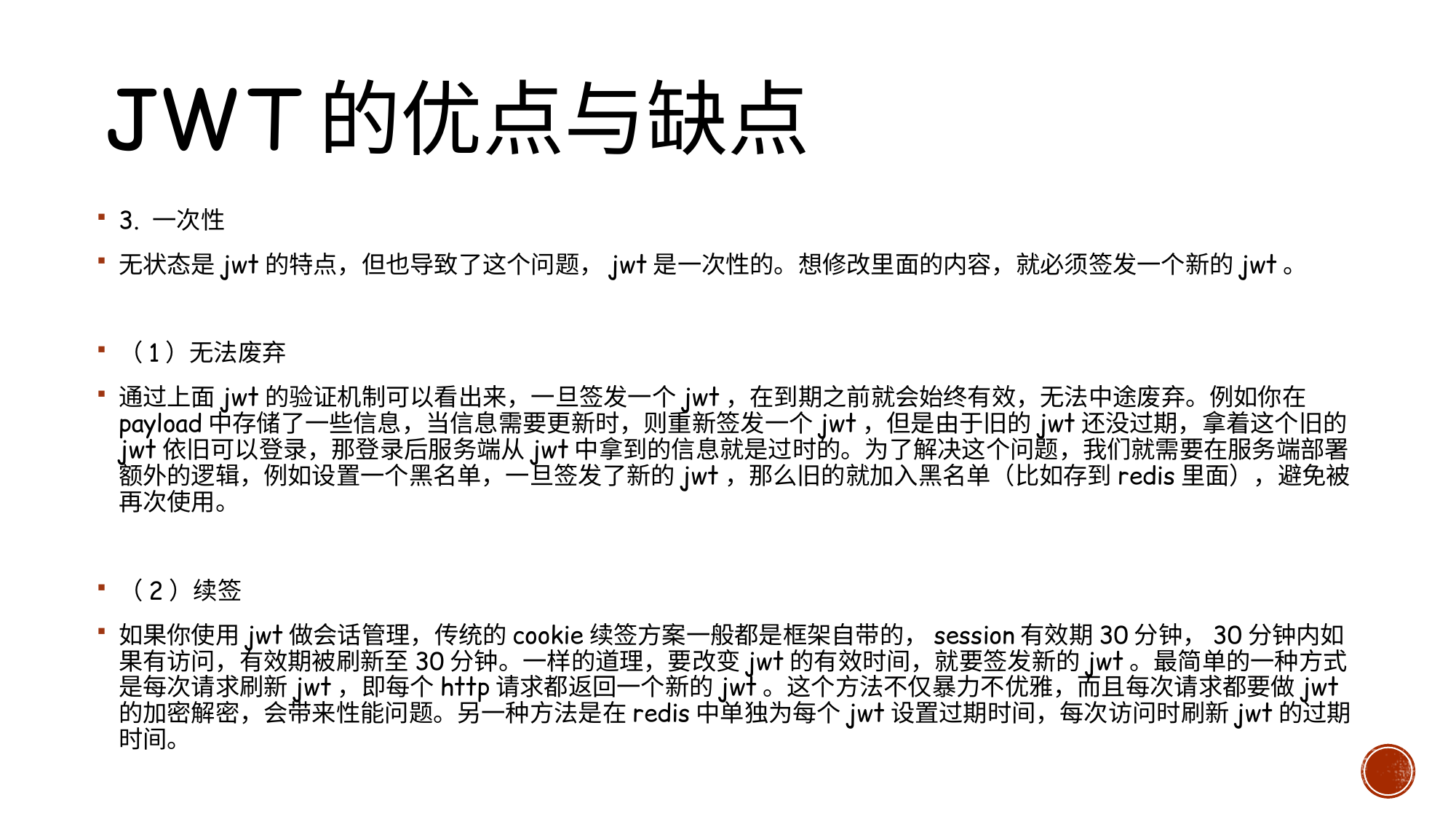

# JWT的优点与缺点
3. 一次性
无状态是jwt的特点，但也导致了这个问题，jwt是一次性的。想修改里面的内容，就必须签发一个新的jwt。

（1）无法废弃
通过上面jwt的验证机制可以看出来，一旦签发一个jwt，在到期之前就会始终有效，无法中途废弃。例如你在payload中存储了一些信息，当信息需要更新时，则重新签发一个jwt，但是由于旧的jwt还没过期，拿着这个旧的jwt依旧可以登录，那登录后服务端从jwt中拿到的信息就是过时的。为了解决这个问题，我们就需要在服务端部署额外的逻辑，例如设置一个黑名单，一旦签发了新的jwt，那么旧的就加入黑名单（比如存到redis里面），避免被再次使用。

（2）续签
如果你使用jwt做会话管理，传统的cookie续签方案一般都是框架自带的，session有效期30分钟，30分钟内如果有访问，有效期被刷新至30分钟。一样的道理，要改变jwt的有效时间，就要签发新的jwt。最简单的一种方式是每次请求刷新jwt，即每个http请求都返回一个新的jwt。这个方法不仅暴力不优雅，而且每次请求都要做jwt的加密解密，会带来性能问题。另一种方法是在redis中单独为每个jwt设置过期时间，每次访问时刷新jwt的过期时间。